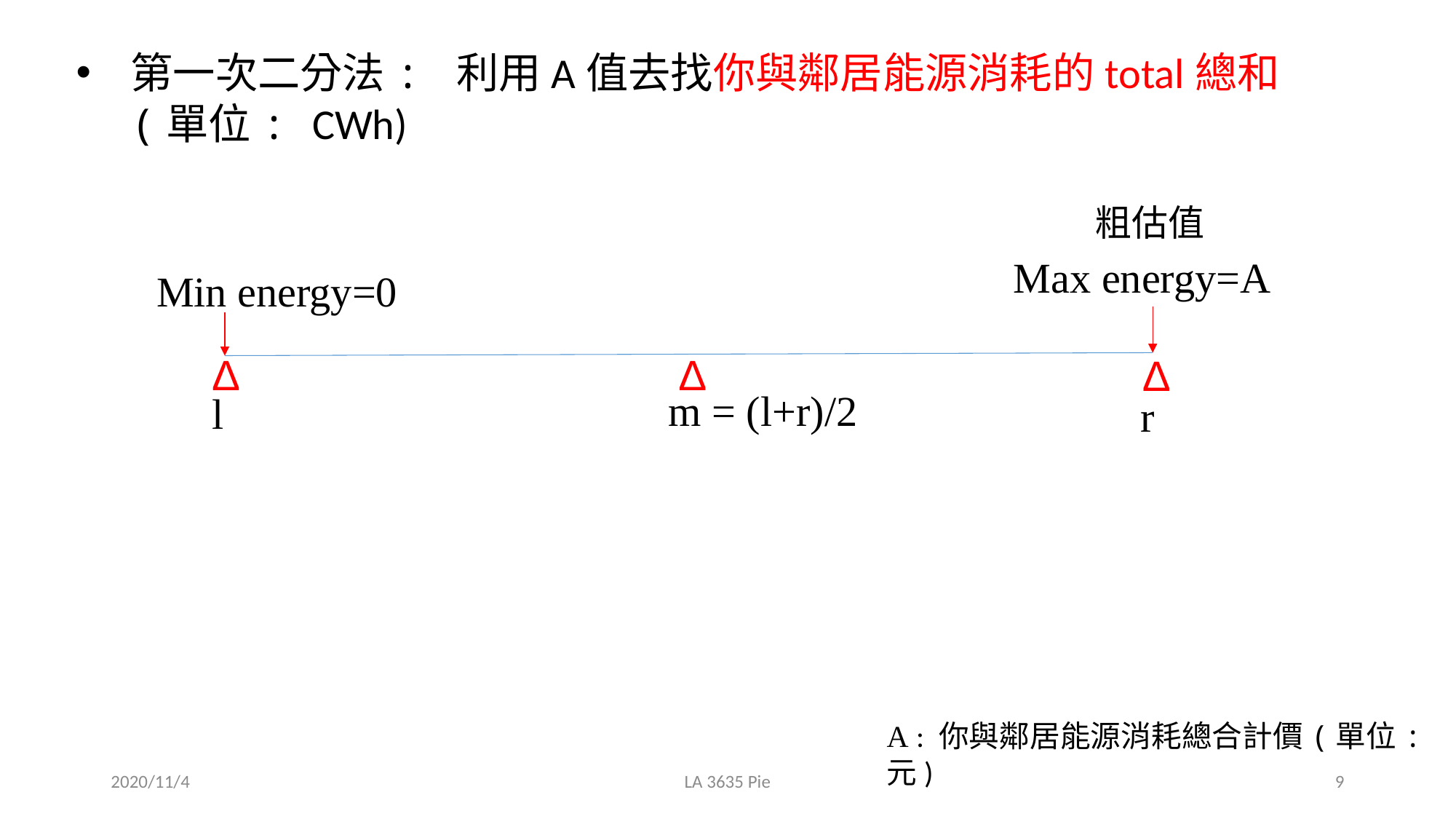

第一次二分法: 利用A值去找你與鄰居能源消耗的total總和(單位: CWh)
粗估值
Max energy=A
Min energy=0
Δ
Δ
Δ
m = (l+r)/2
l
r
A : 你與鄰居能源消耗總合計價(單位:元)
2020/11/4
LA 3635 Pie
9